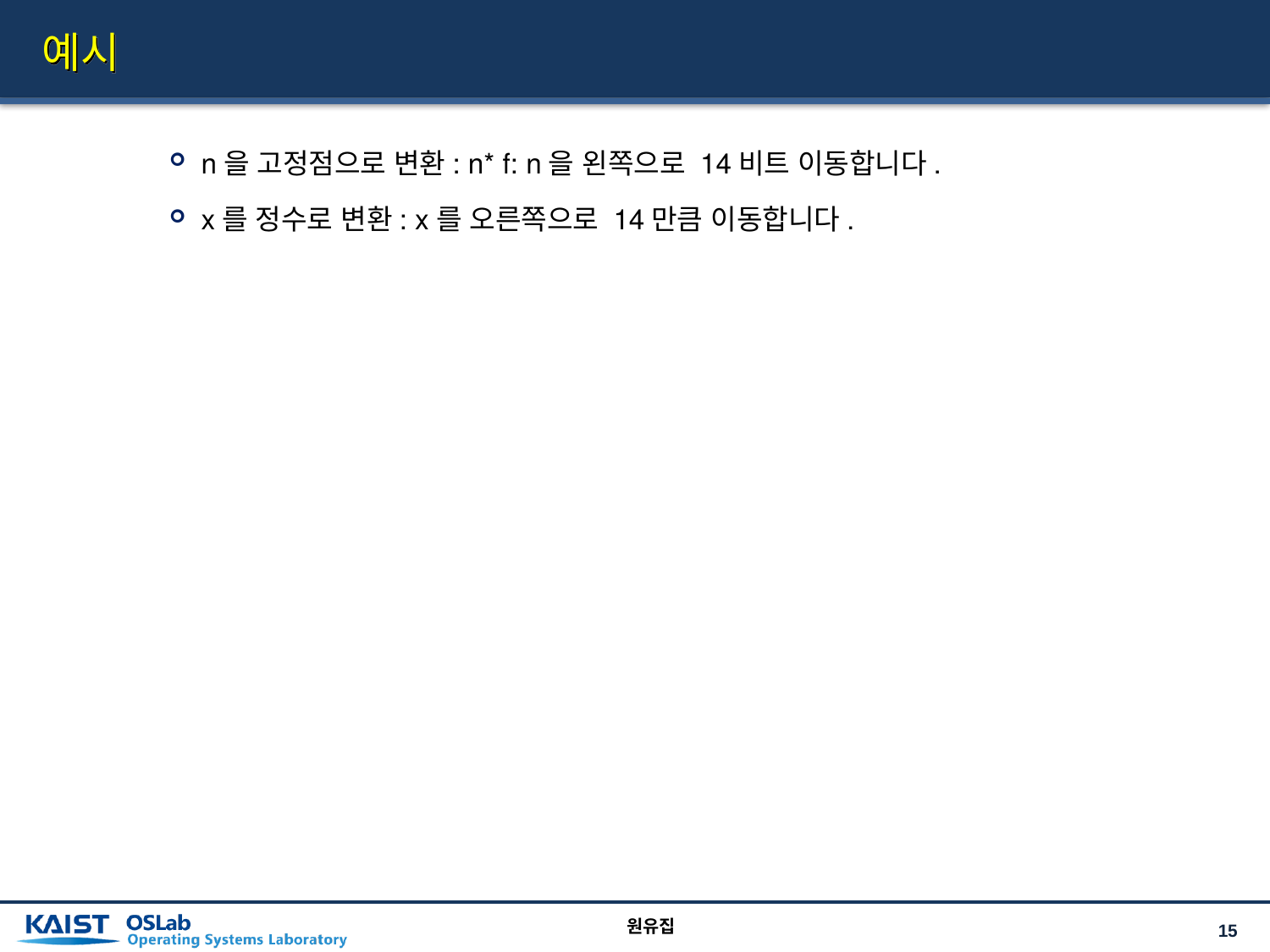

# 예시
n을 고정점으로 변환: n* f: n을 왼쪽으로 14비트 이동합니다.
x를 정수로 변환: x를 오른쪽으로 14만큼 이동합니다.

원유집
15